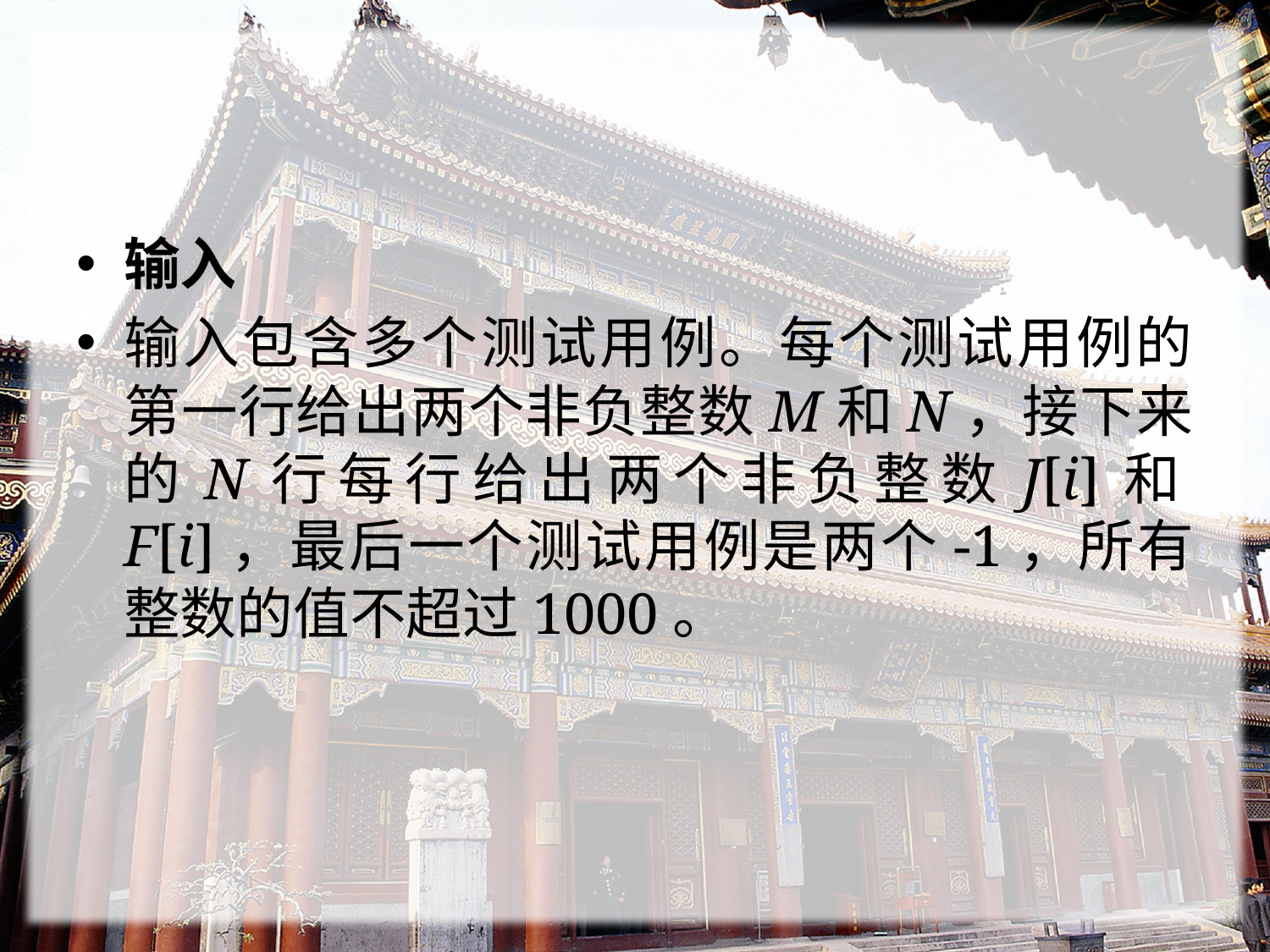

#
输入
输入包含多个测试用例。每个测试用例的第一行给出两个非负整数M和N，接下来的N行每行给出两个非负整数J[i]和F[i]，最后一个测试用例是两个-1，所有整数的值不超过1000。